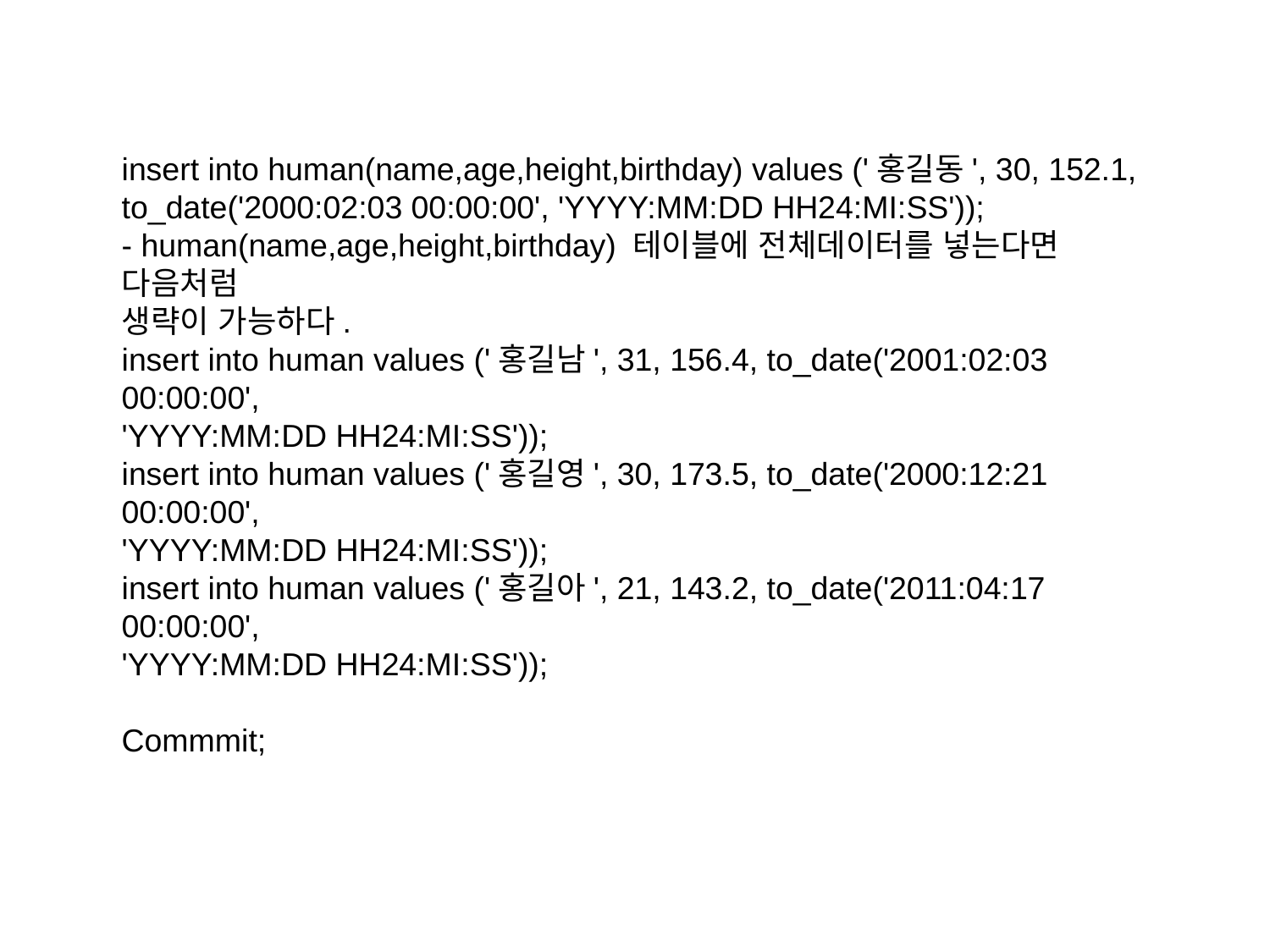

insert into human(name,age,height,birthday) values ('홍길동', 30, 152.1,
to_date('2000:02:03 00:00:00', 'YYYY:MM:DD HH24:MI:SS'));
- human(name,age,height,birthday) 테이블에 전체데이터를 넣는다면 다음처럼
생략이 가능하다.
insert into human values ('홍길남', 31, 156.4, to_date('2001:02:03 00:00:00',
'YYYY:MM:DD HH24:MI:SS'));
insert into human values ('홍길영', 30, 173.5, to_date('2000:12:21 00:00:00',
'YYYY:MM:DD HH24:MI:SS'));
insert into human values ('홍길아', 21, 143.2, to_date('2011:04:17 00:00:00',
'YYYY:MM:DD HH24:MI:SS'));

Commmit;